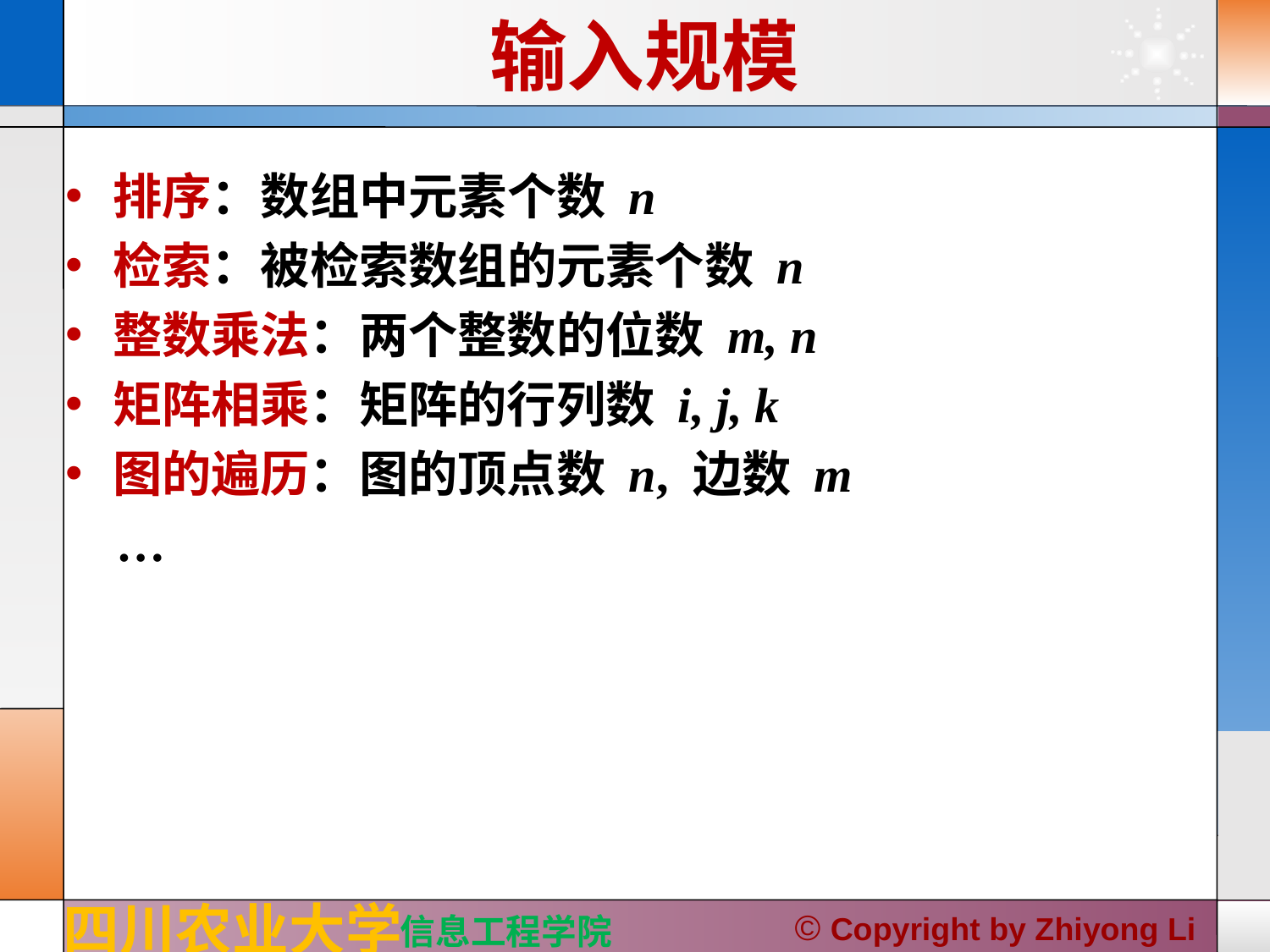

# 输入规模
排序：数组中元素个数 n
检索：被检索数组的元素个数 n
整数乘法：两个整数的位数 m, n
矩阵相乘：矩阵的行列数 i, j, k
图的遍历：图的顶点数 n, 边数 m
…